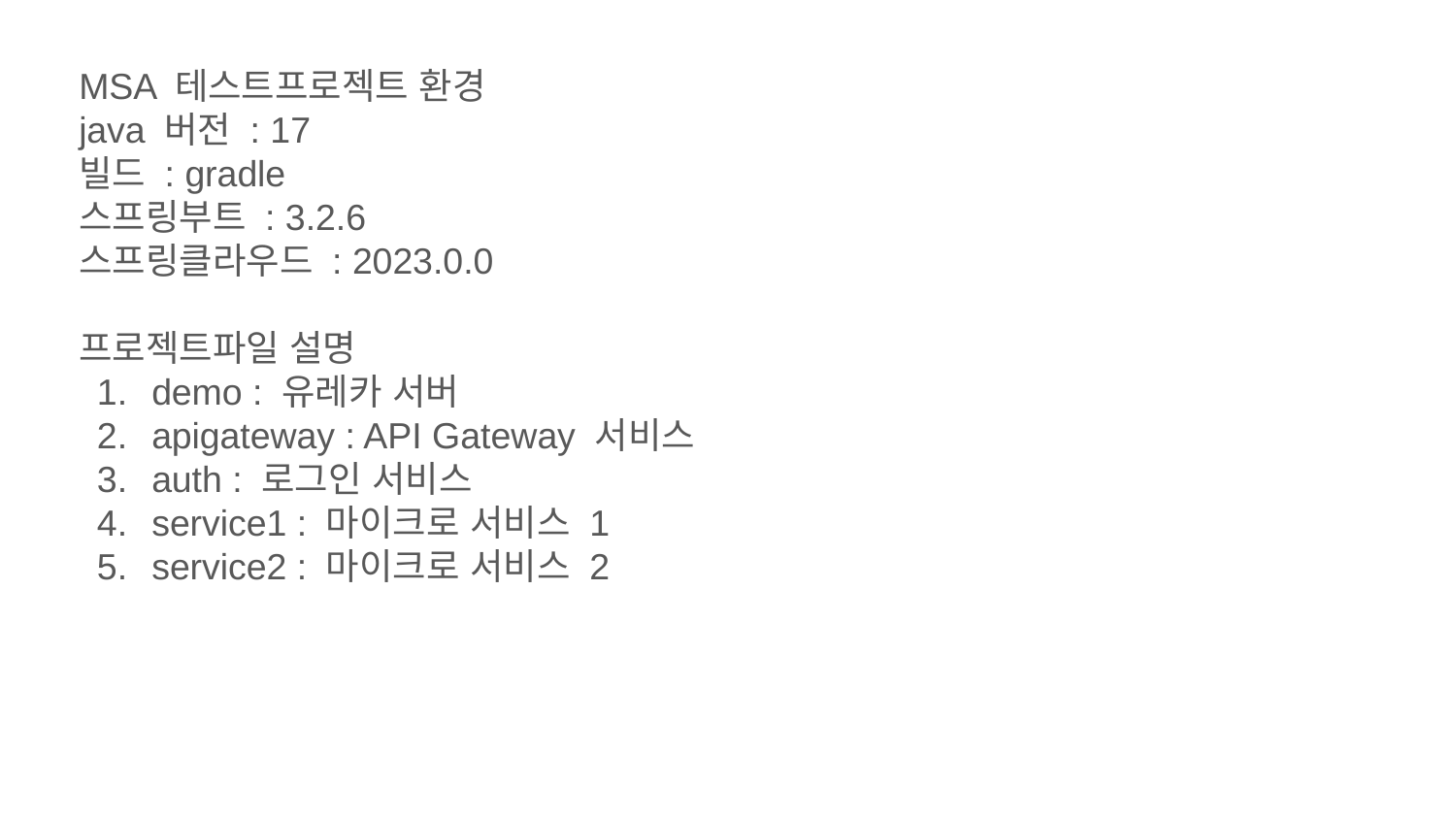

MSA 테스트프로젝트 환경
java 버전 : 17
빌드 : gradle
스프링부트 : 3.2.6
스프링클라우드 : 2023.0.0

프로젝트파일 설명
demo : 유레카 서버
apigateway : API Gateway 서비스
auth : 로그인 서비스
service1 : 마이크로 서비스 1
service2 : 마이크로 서비스 2